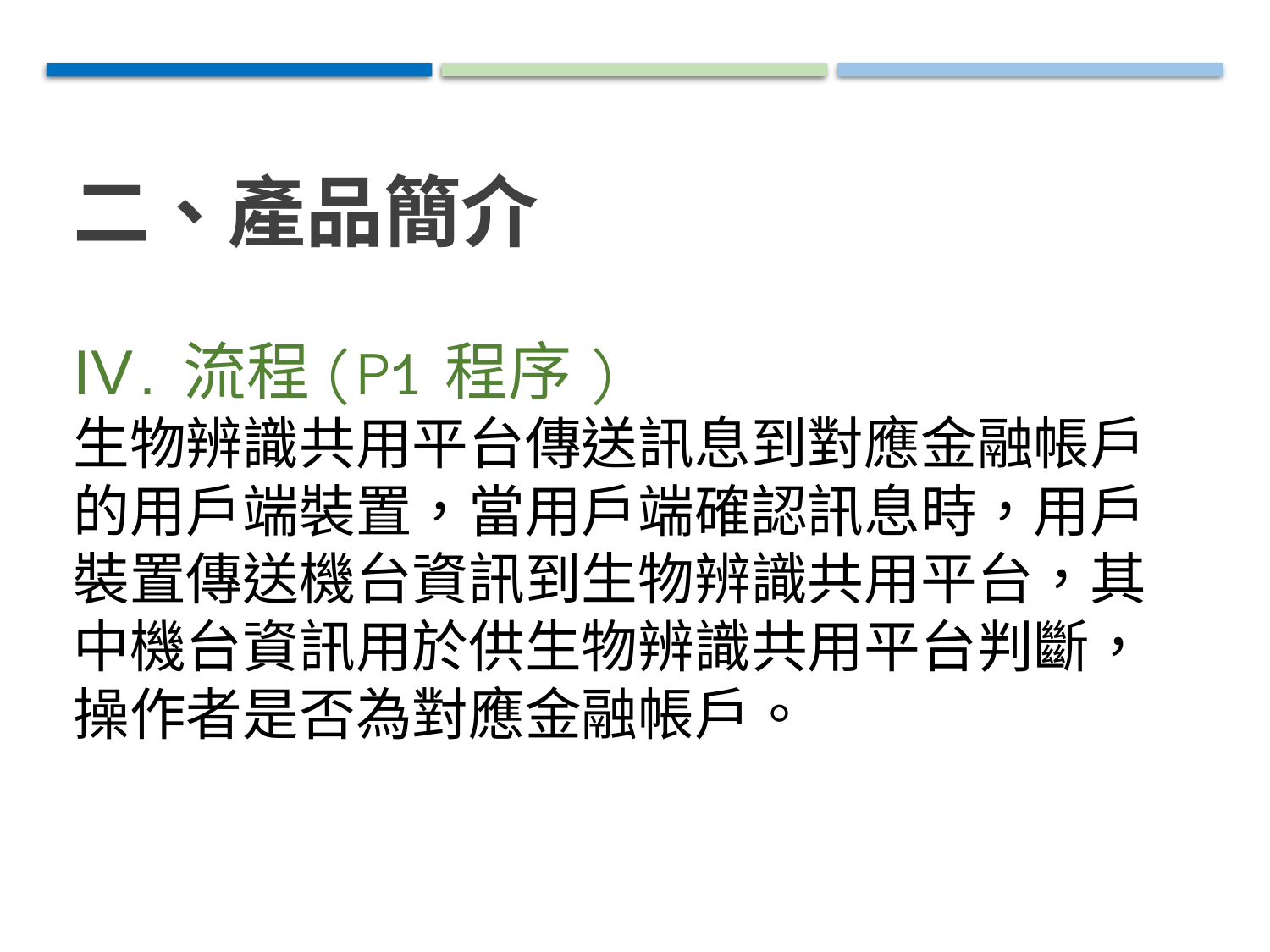

# 二、產品簡介
IV.流程(P1程序)
生物辨識共用平台傳送訊息到對應金融帳戶的用戶端裝置，當用戶端確認訊息時，用戶裝置傳送機台資訊到生物辨識共用平台，其中機台資訊用於供生物辨識共用平台判斷，操作者是否為對應金融帳戶。